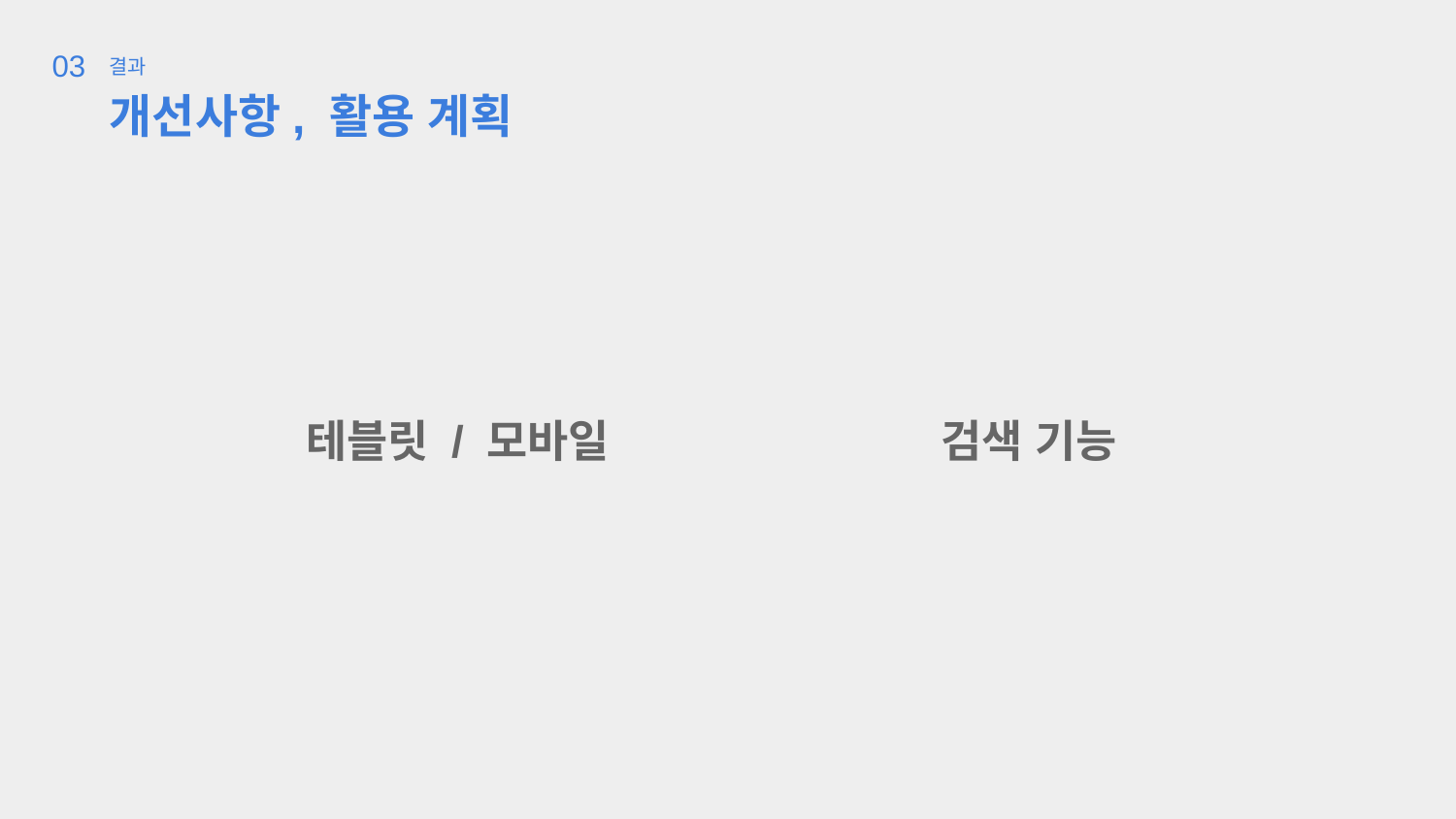

03
결과
개선사항, 활용 계획
테블릿 / 모바일
검색 기능